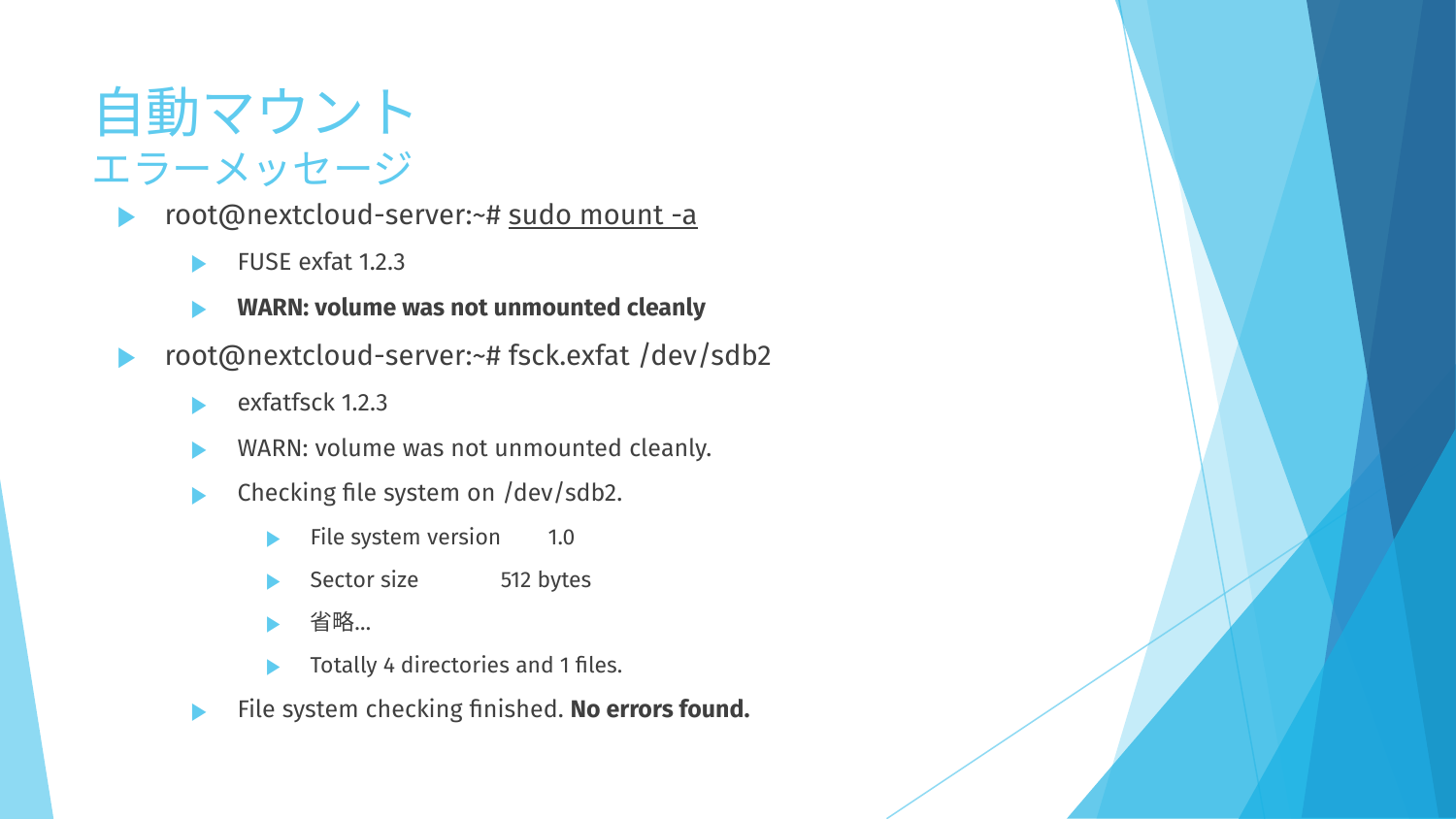

# 自動マウント エラーメッセージ
root@nextcloud-server:~# sudo mount -a
FUSE exfat 1.2.3
WARN: volume was not unmounted cleanly
root@nextcloud-server:~# fsck.exfat /dev/sdb2
exfatfsck 1.2.3
WARN: volume was not unmounted cleanly.
Checking file system on /dev/sdb2.
File system version        1.0
Sector size              512 bytes
省略…
Totally 4 directories and 1 files.
File system checking finished. No errors found.